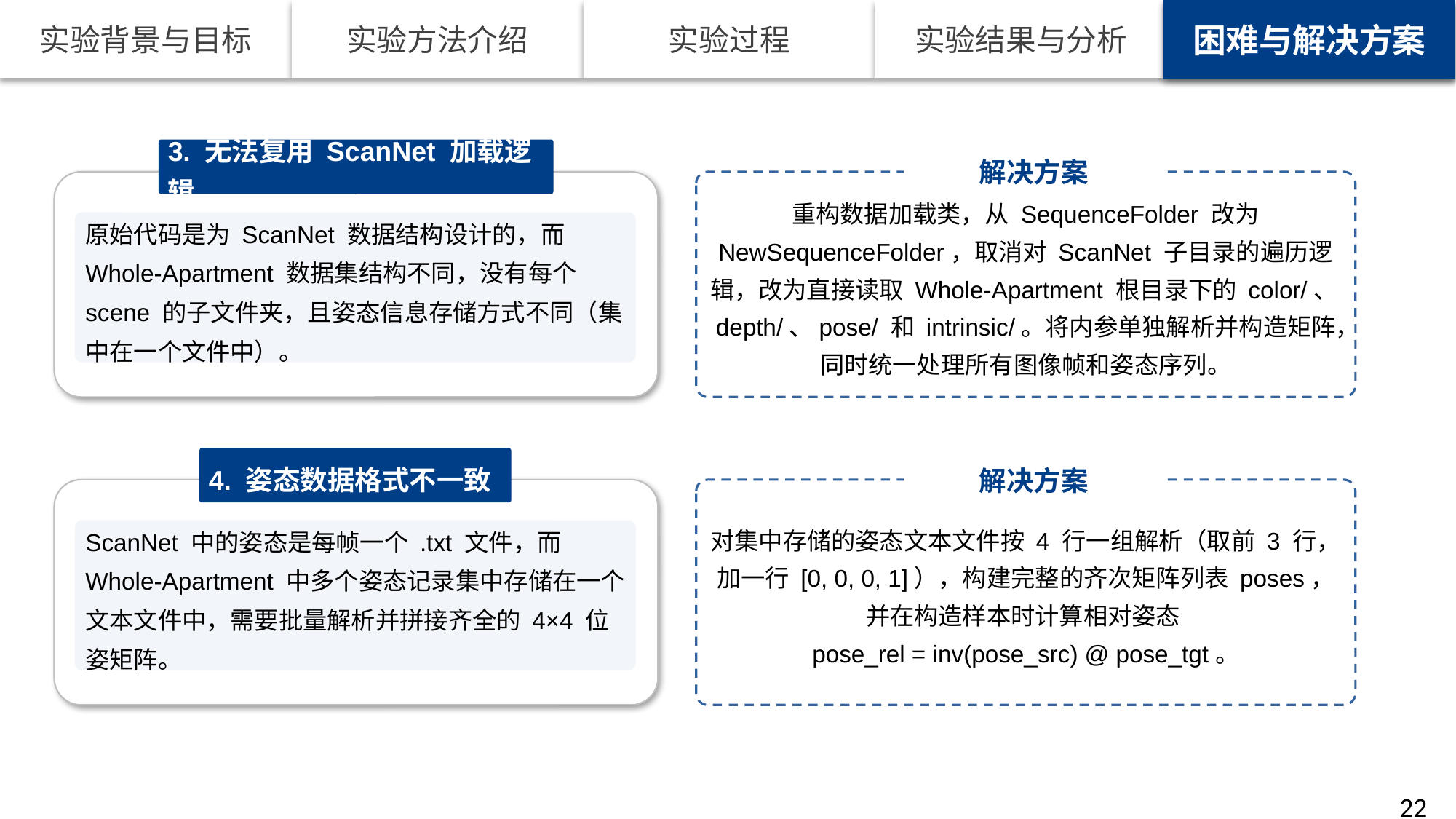

困难与解决方案
3. 无法复用 ScanNet 加载逻辑
解决方案

重构数据加载类，从 SequenceFolder 改为 NewSequenceFolder，取消对 ScanNet 子目录的遍历逻辑，改为直接读取 Whole-Apartment 根目录下的 color/、depth/、pose/ 和 intrinsic/。将内参单独解析并构造矩阵，同时统一处理所有图像帧和姿态序列。
原始代码是为 ScanNet 数据结构设计的，而 Whole-Apartment 数据集结构不同，没有每个 scene 的子文件夹，且姿态信息存储方式不同（集中在一个文件中）。
4. 姿态数据格式不一致
解决方案

对集中存储的姿态文本文件按 4 行一组解析（取前 3 行，加一行 [0, 0, 0, 1]），构建完整的齐次矩阵列表 poses，并在构造样本时计算相对姿态
pose_rel = inv(pose_src) @ pose_tgt。
ScanNet 中的姿态是每帧一个 .txt 文件，而 Whole-Apartment 中多个姿态记录集中存储在一个文本文件中，需要批量解析并拼接齐全的 4×4 位姿矩阵。
22